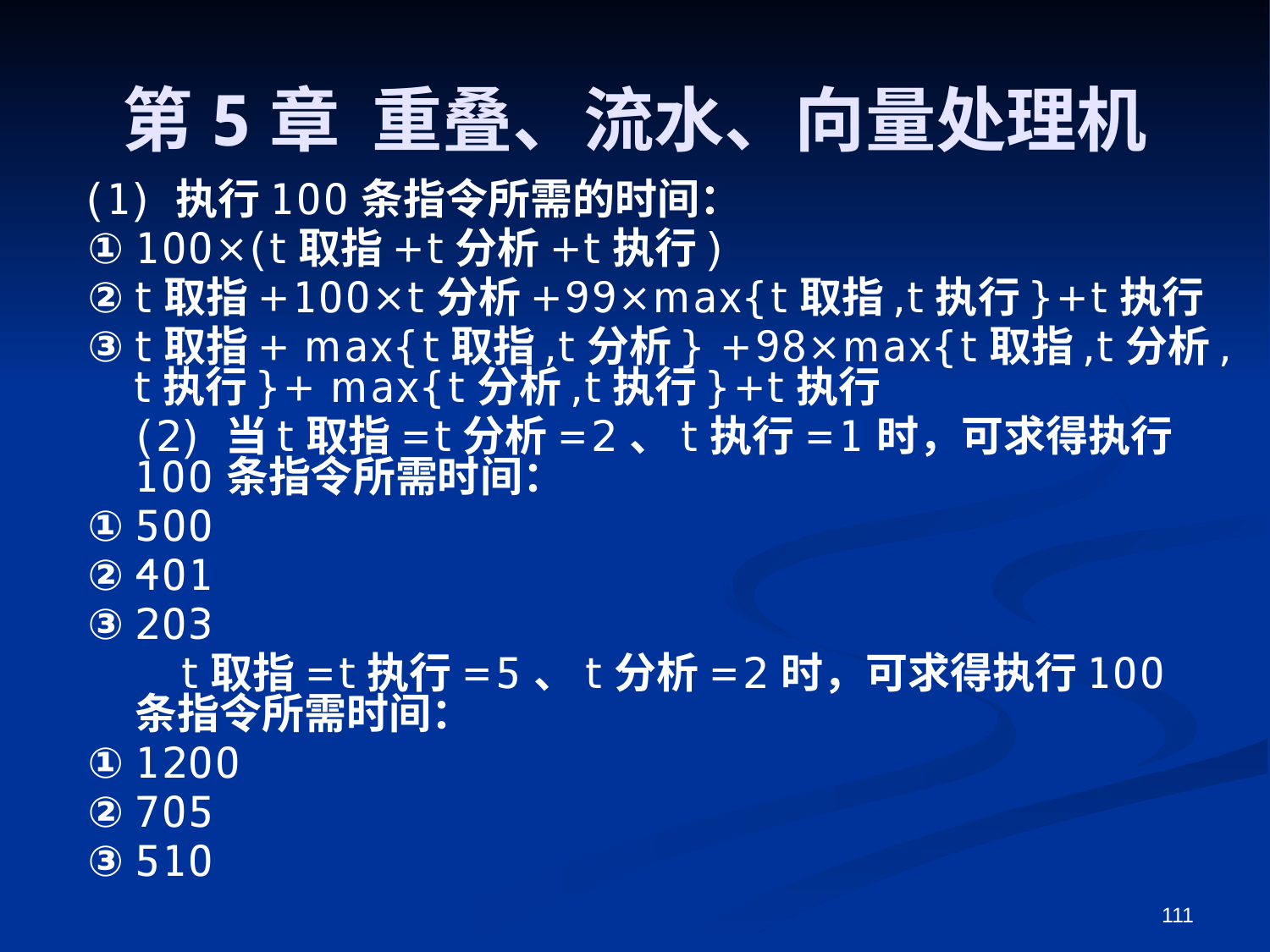

# 第5章  重叠、流水、向量处理机
(1) 执行100条指令所需的时间：
① 100×(t取指+t分析+t执行)
② t取指+100×t分析+99×max{t取指,t执行}+t执行
③ t取指+ max{t取指,t分析} +98×max{t取指,t分析,t执行}+ max{t分析,t执行}+t执行
    (2) 当t取指=t分析=2、t执行=1时，可求得执行100条指令所需时间：
① 500
② 401
③ 203
　　t取指=t执行=5、t分析=2时，可求得执行100条指令所需时间：
① 1200
② 705
③ 510
111